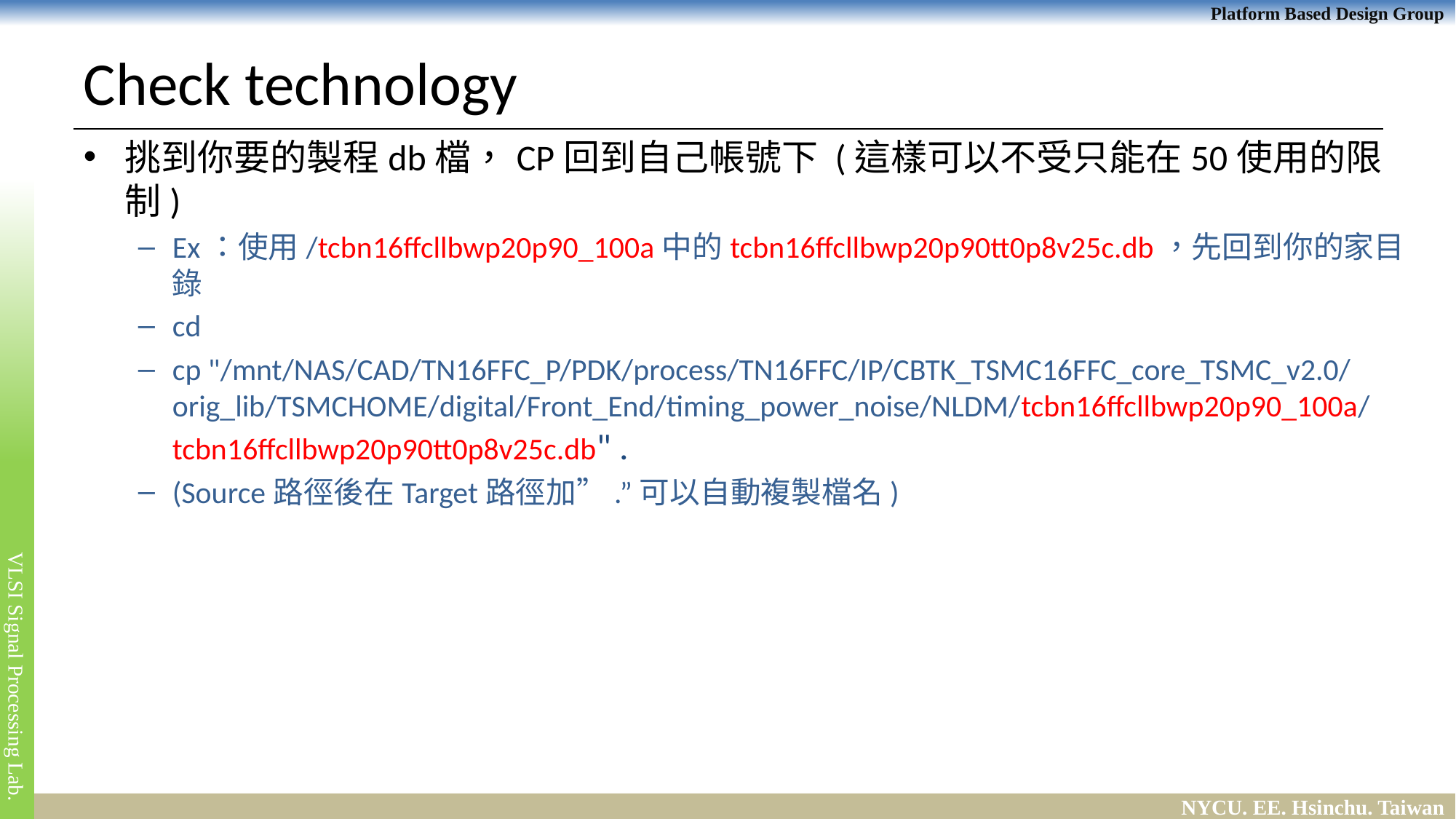

# Check technology
挑到你要的製程db檔，CP回到自己帳號下 (這樣可以不受只能在50使用的限制)
Ex：使用/tcbn16ffcllbwp20p90_100a中的tcbn16ffcllbwp20p90tt0p8v25c.db，先回到你的家目錄
cd
cp "/mnt/NAS/CAD/TN16FFC_P/PDK/process/TN16FFC/IP/CBTK_TSMC16FFC_core_TSMC_v2.0/orig_lib/TSMCHOME/digital/Front_End/timing_power_noise/NLDM/tcbn16ffcllbwp20p90_100a/tcbn16ffcllbwp20p90tt0p8v25c.db" .
(Source路徑後在Target路徑加”.”可以自動複製檔名)